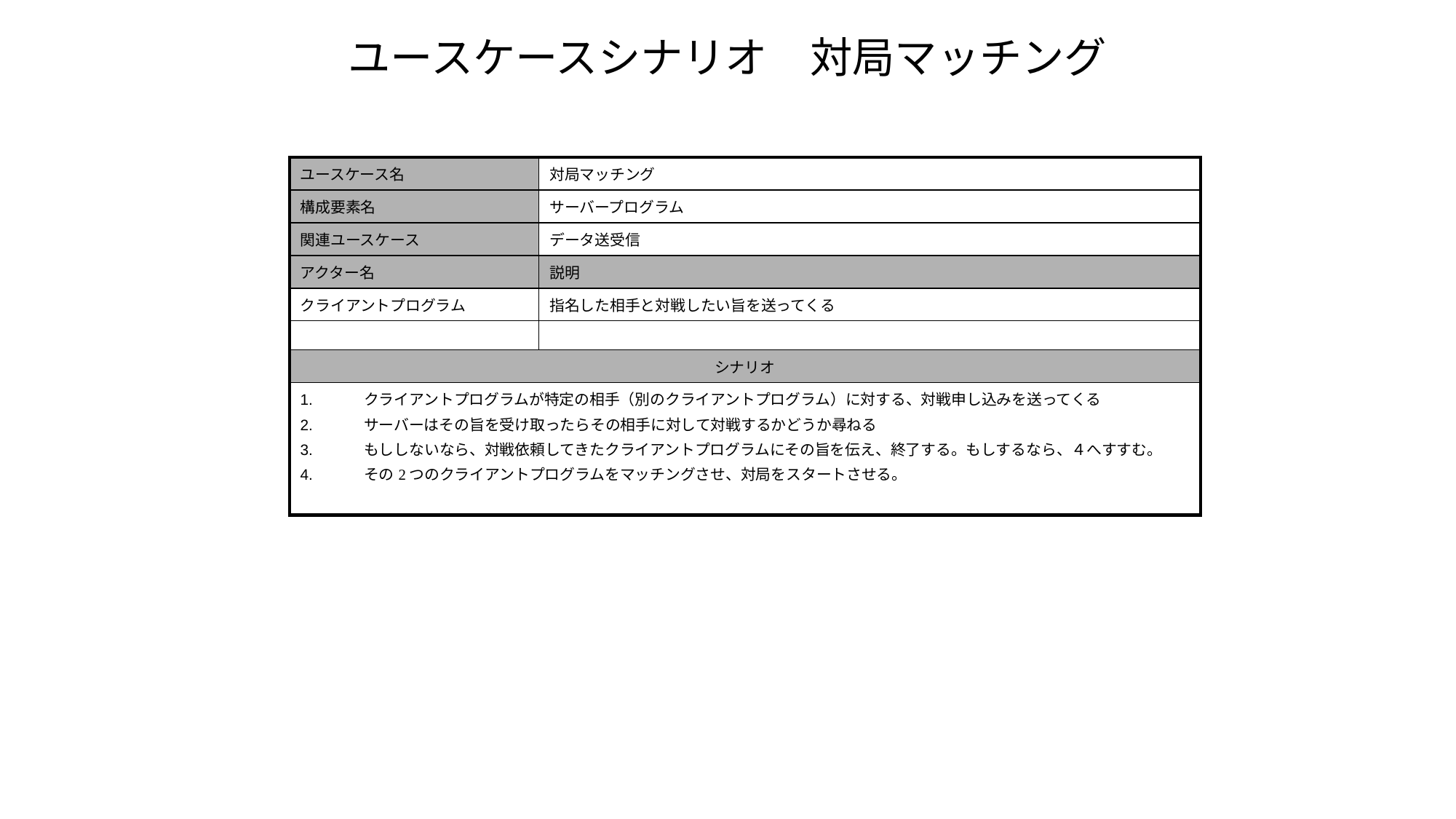

ユースケースシナリオ　対局マッチング
| ユースケース名 | 対局マッチング |
| --- | --- |
| 構成要素名 | サーバープログラム |
| 関連ユースケース | データ送受信 |
| アクター名 | 説明 |
| クライアントプログラム | 指名した相手と対戦したい旨を送ってくる |
|  |  |
| シナリオ |  |
| クライアントプログラムが特定の相手（別のクライアントプログラム）に対する、対戦申し込みを送ってくる サーバーはその旨を受け取ったらその相手に対して対戦するかどうか尋ねる もししないなら、対戦依頼してきたクライアントプログラムにその旨を伝え、終了する。もしするなら、４へすすむ。 その2つのクライアントプログラムをマッチングさせ、対局をスタートさせる。 |  |